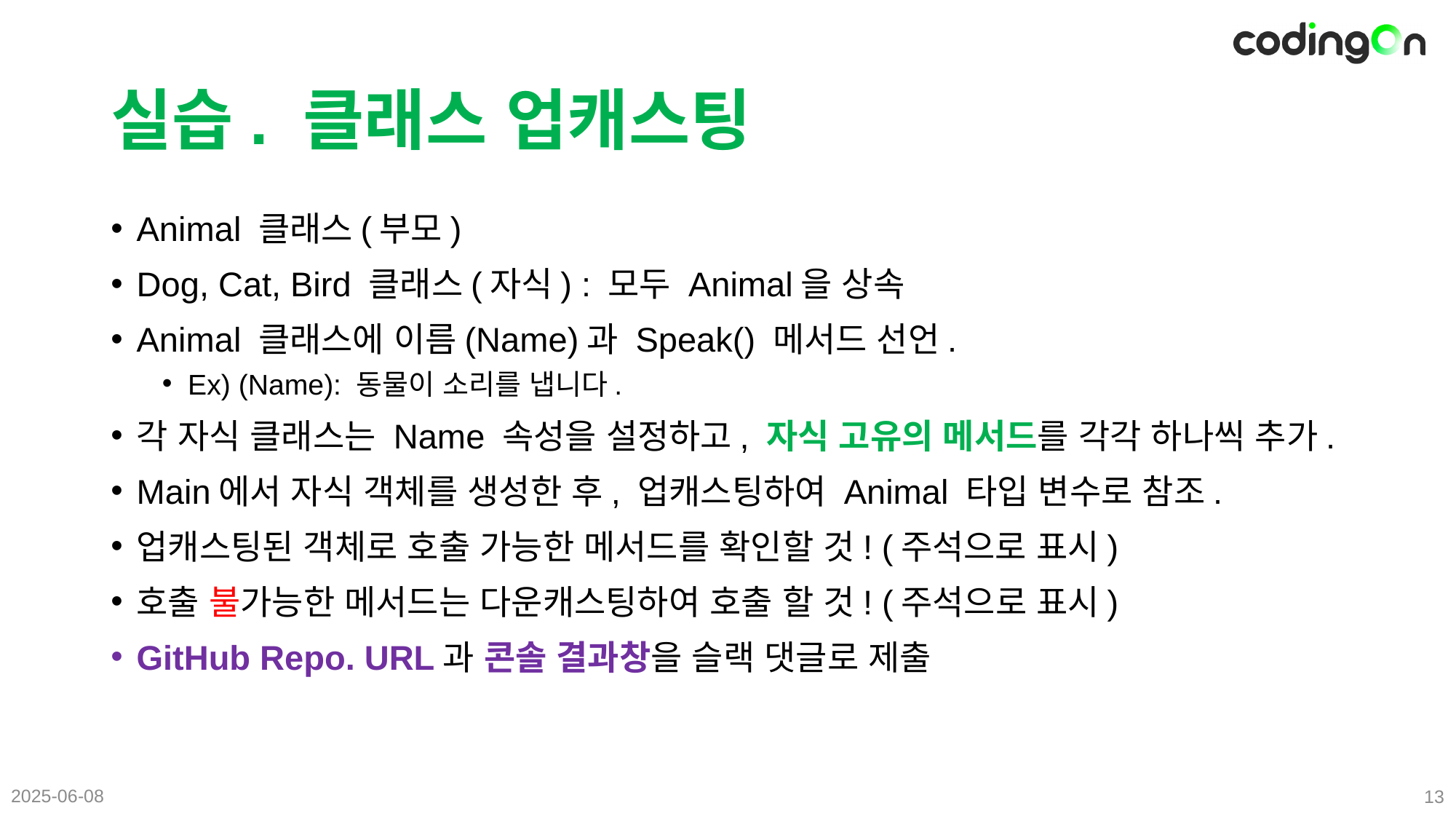

# 실습. 클래스 업캐스팅
Animal 클래스(부모)
Dog, Cat, Bird 클래스(자식) : 모두 Animal을 상속
Animal 클래스에 이름(Name)과 Speak() 메서드 선언.
Ex) (Name): 동물이 소리를 냅니다.
각 자식 클래스는 Name 속성을 설정하고, 자식 고유의 메서드를 각각 하나씩 추가.
Main에서 자식 객체를 생성한 후, 업캐스팅하여 Animal 타입 변수로 참조.
업캐스팅된 객체로 호출 가능한 메서드를 확인할 것! (주석으로 표시)
호출 불가능한 메서드는 다운캐스팅하여 호출 할 것! (주석으로 표시)
GitHub Repo. URL과 콘솔 결과창을 슬랙 댓글로 제출

2025-06-08
13